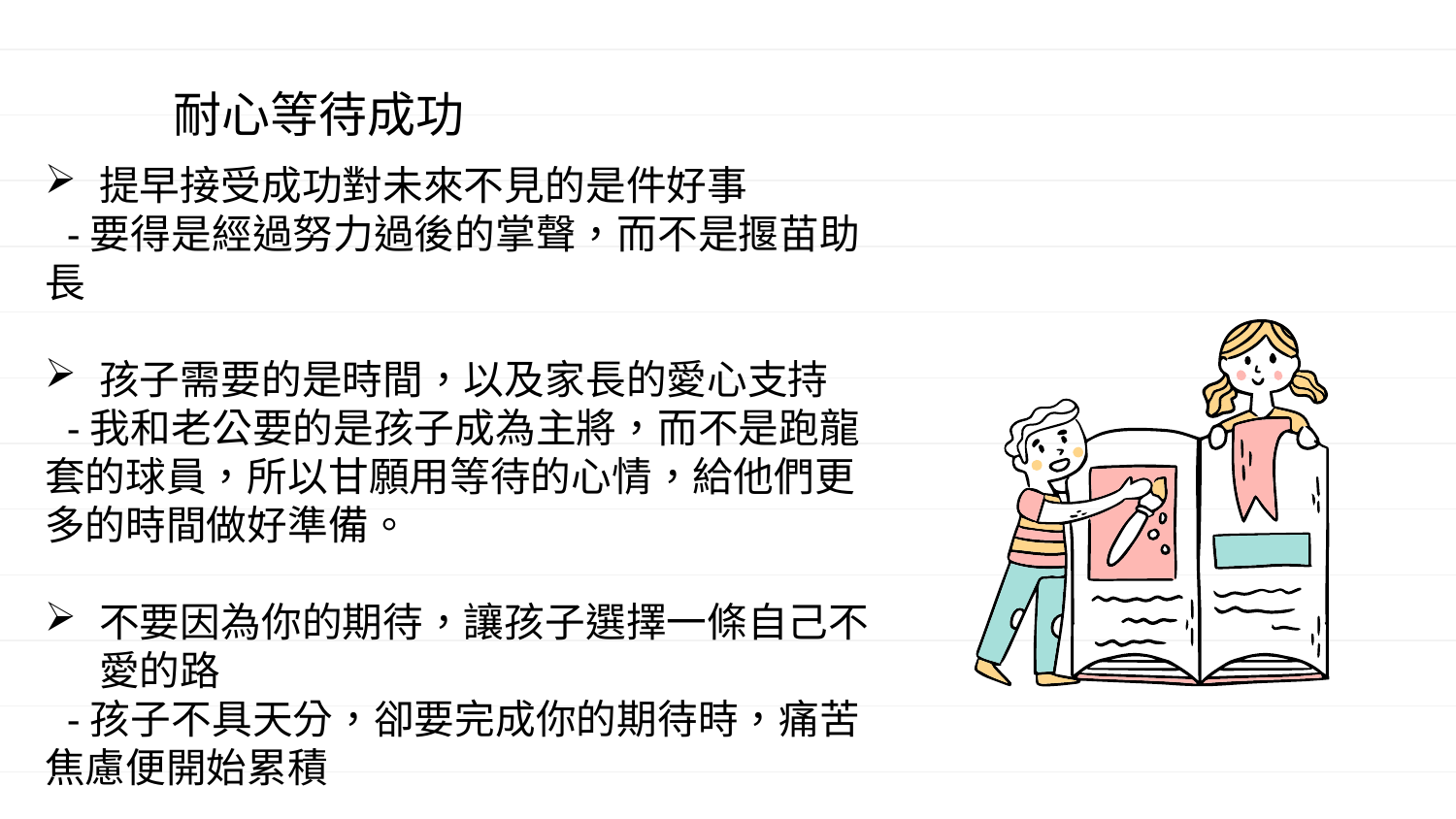

# 耐心等待成功
提早接受成功對未來不見的是件好事
  -要得是經過努力過後的掌聲，而不是揠苗助長

孩子需要的是時間，以及家長的愛心支持
  -我和老公要的是孩子成為主將，而不是跑龍套的球員，所以甘願用等待的心情，給他們更多的時間做好準備。

不要因為你的期待，讓孩子選擇一條自己不愛的路
  -孩子不具天分，卻要完成你的期待時，痛苦焦慮便開始累積